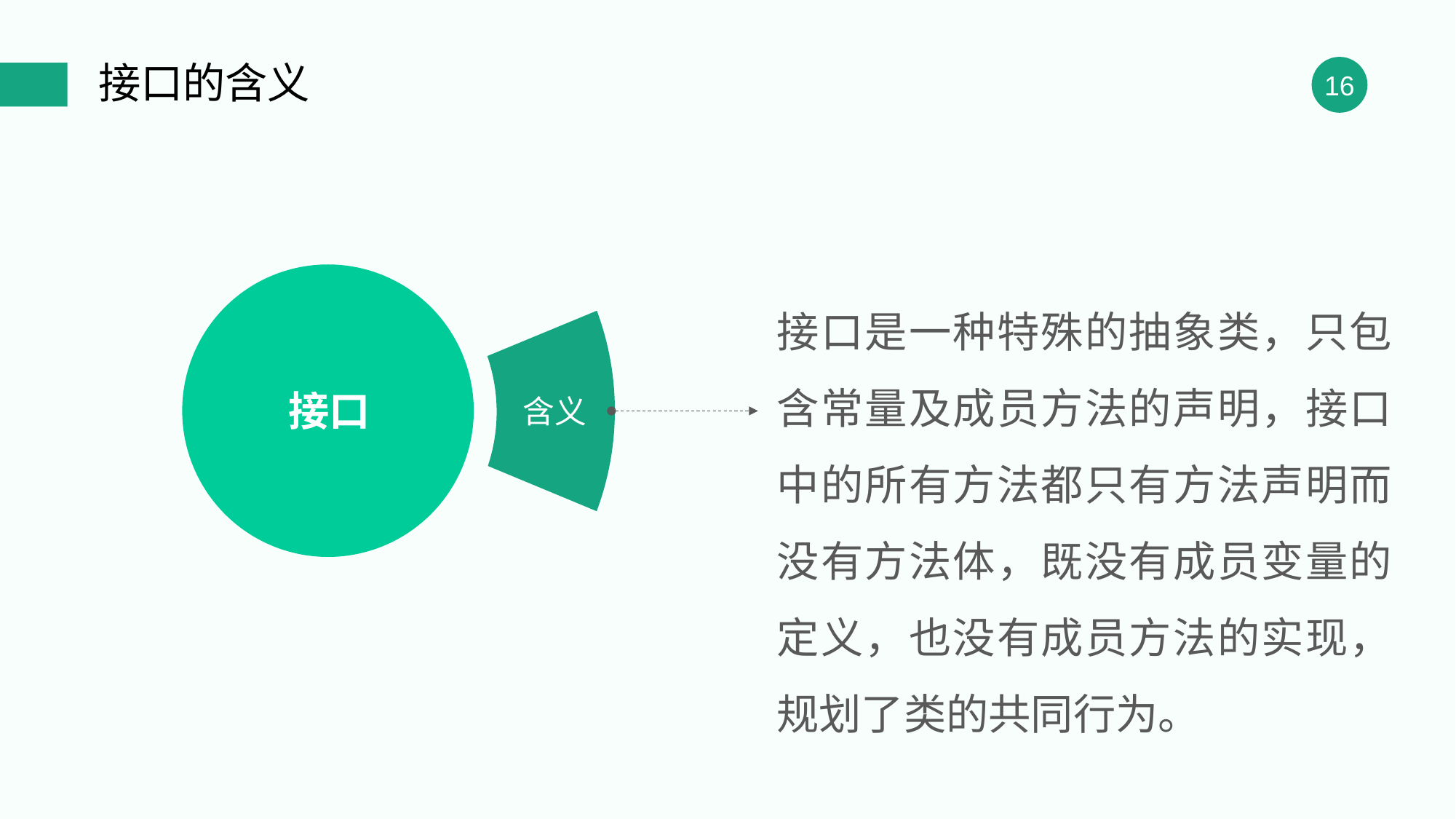

接口的含义

接口是一种特殊的抽象类，只包含常量及成员方法的声明，接口中的所有方法都只有方法声明而没有方法体，既没有成员变量的定义，也没有成员方法的实现，规划了类的共同行为。

接口
含义